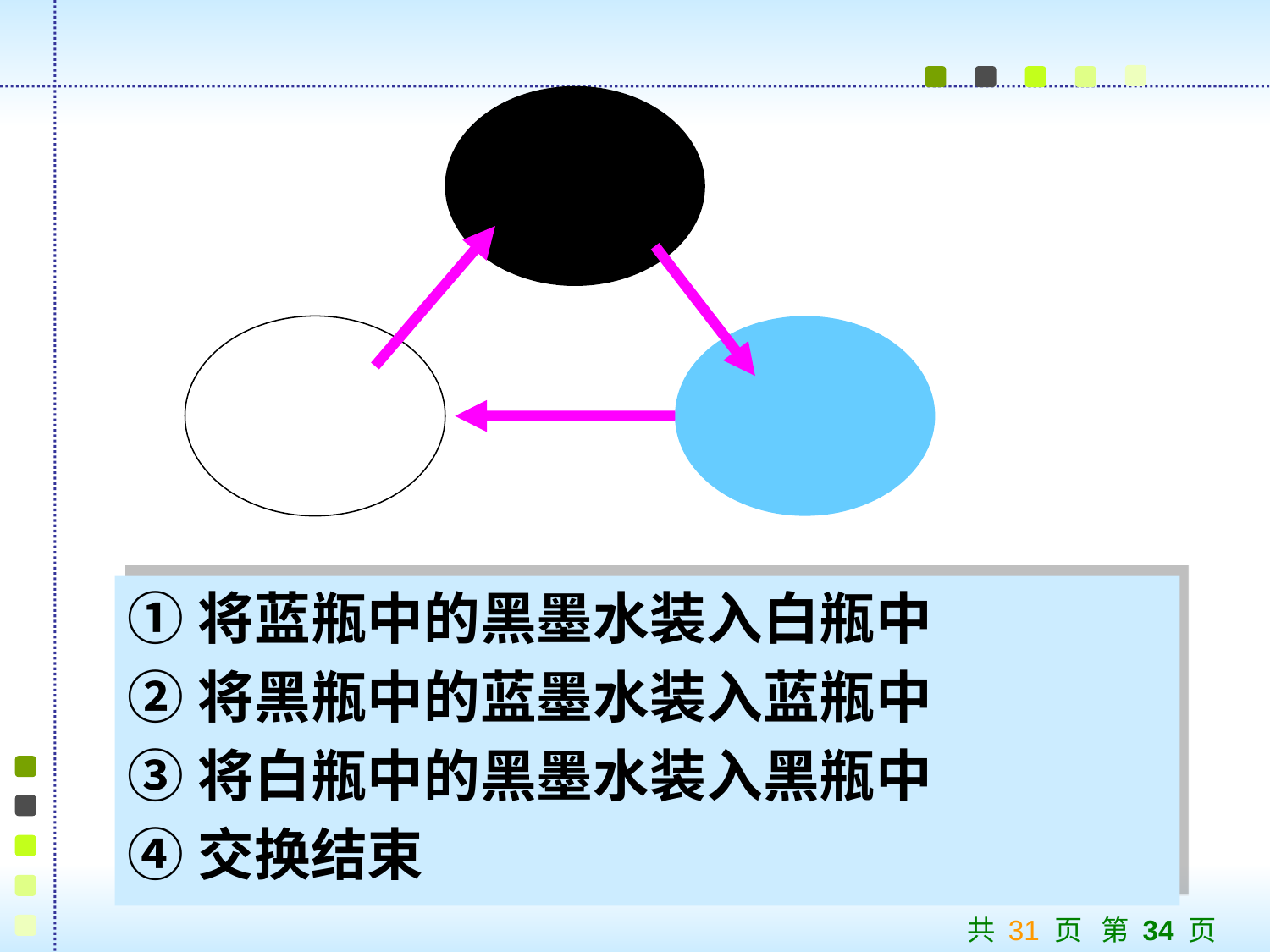

①将蓝瓶中的黑墨水装入白瓶中
②将黑瓶中的蓝墨水装入蓝瓶中
③将白瓶中的黑墨水装入黑瓶中
④交换结束
共 31 页   第 34 页